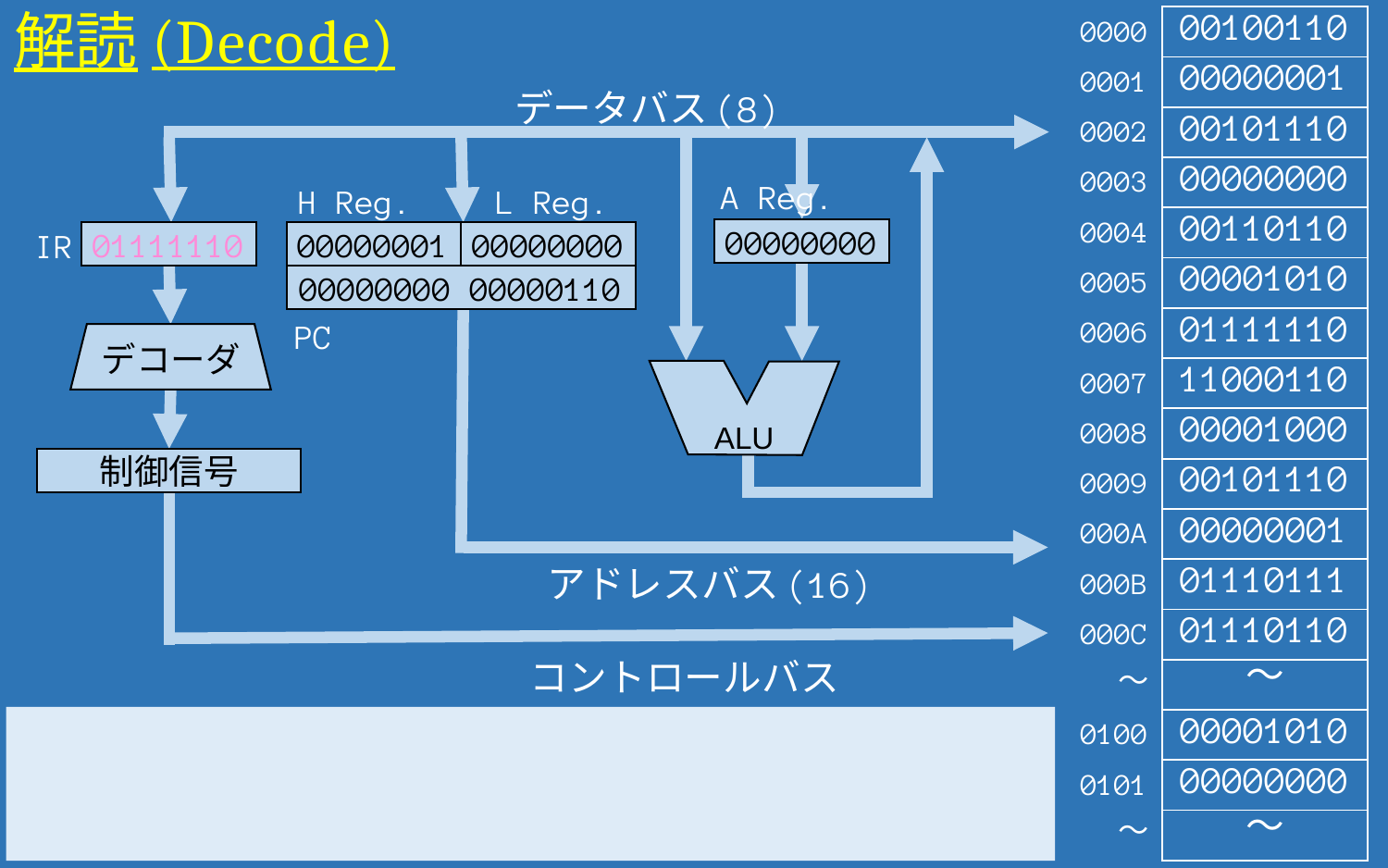

# 解読(Decode)
| 0000 | 00100110 |
| --- | --- |
| 0001 | 00000001 |
| 0002 | 00101110 |
| 0003 | 00000000 |
| 0004 | 00110110 |
| 0005 | 00001010 |
| 0006 | 01111110 |
| 0007 | 11000110 |
| 0008 | 00001000 |
| 0009 | 00101110 |
| 000A | 00000001 |
| 000B | 01110111 |
| 000C | 01110110 |
| 〜 | 〜 |
| 0100 | 00001010 |
| 0101 | 00000000 |
| 〜 | 〜 |
データバス(8)
00000000
01111110
00000001
00000000
00000000 00000110
デコーダ
ALU
制御信号
アドレスバス(16)
コントロールバス
A Reg.
H Reg.
L Reg.
IR
PC